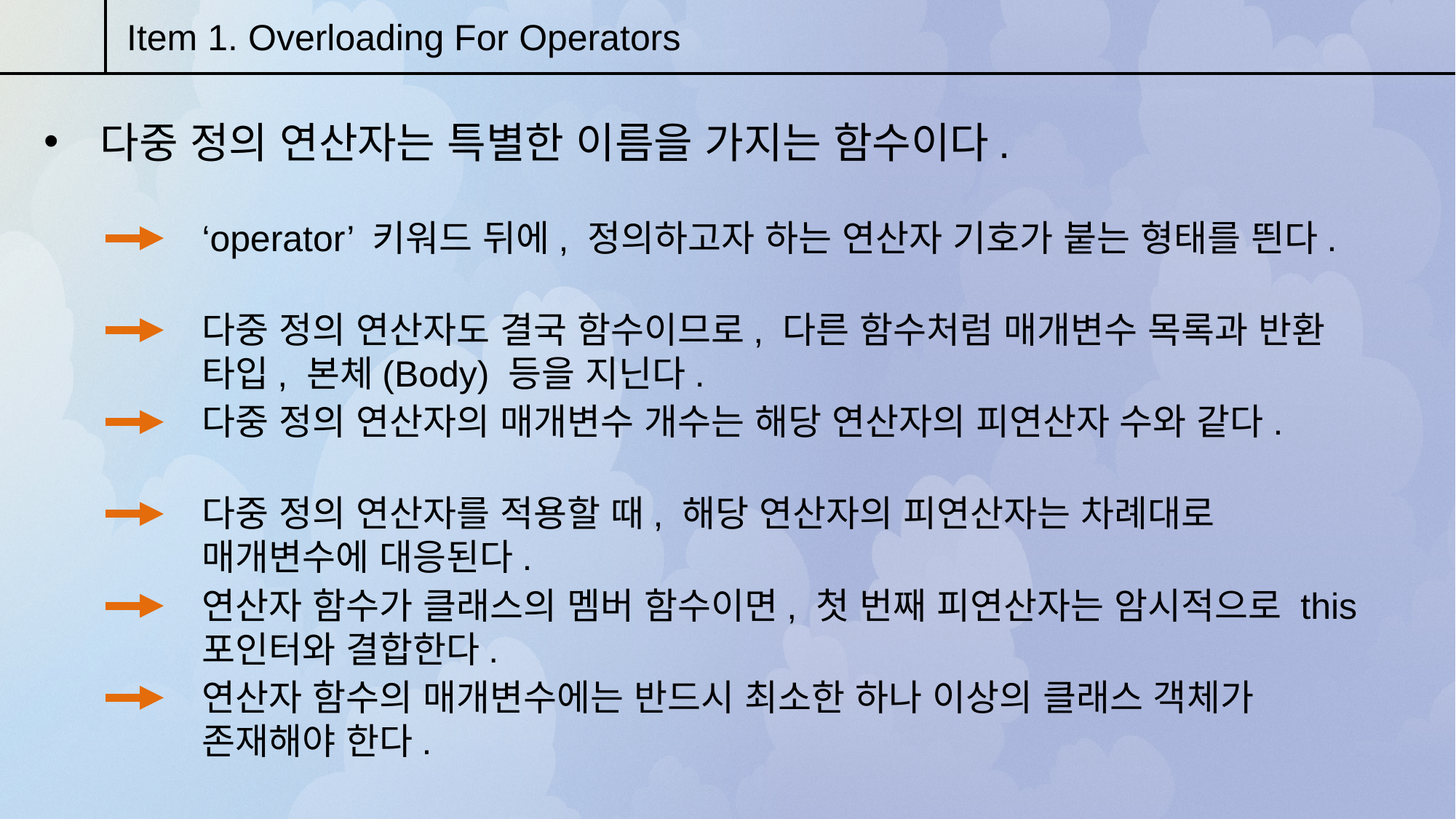

Item 1. Overloading For Operators
 다중 정의 연산자는 특별한 이름을 가지는 함수이다.
‘operator’ 키워드 뒤에, 정의하고자 하는 연산자 기호가 붙는 형태를 띈다.
다중 정의 연산자도 결국 함수이므로, 다른 함수처럼 매개변수 목록과 반환 타입, 본체(Body) 등을 지닌다.
다중 정의 연산자의 매개변수 개수는 해당 연산자의 피연산자 수와 같다.
다중 정의 연산자를 적용할 때, 해당 연산자의 피연산자는 차례대로 매개변수에 대응된다.
연산자 함수가 클래스의 멤버 함수이면, 첫 번째 피연산자는 암시적으로 this 포인터와 결합한다.
연산자 함수의 매개변수에는 반드시 최소한 하나 이상의 클래스 객체가 존재해야 한다.